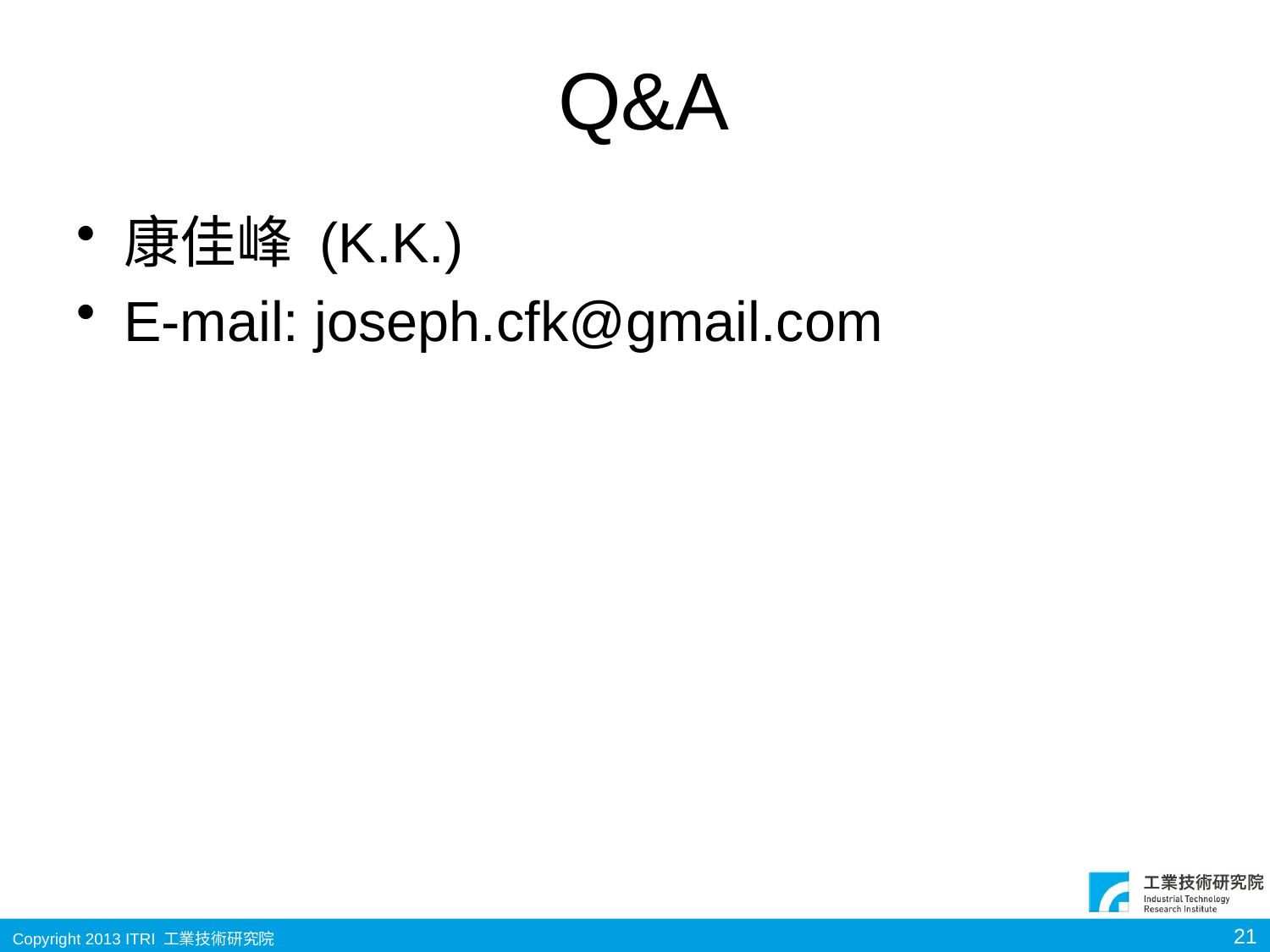

# Q&A
康佳峰 (K.K.)
E-mail: joseph.cfk@gmail.com

21